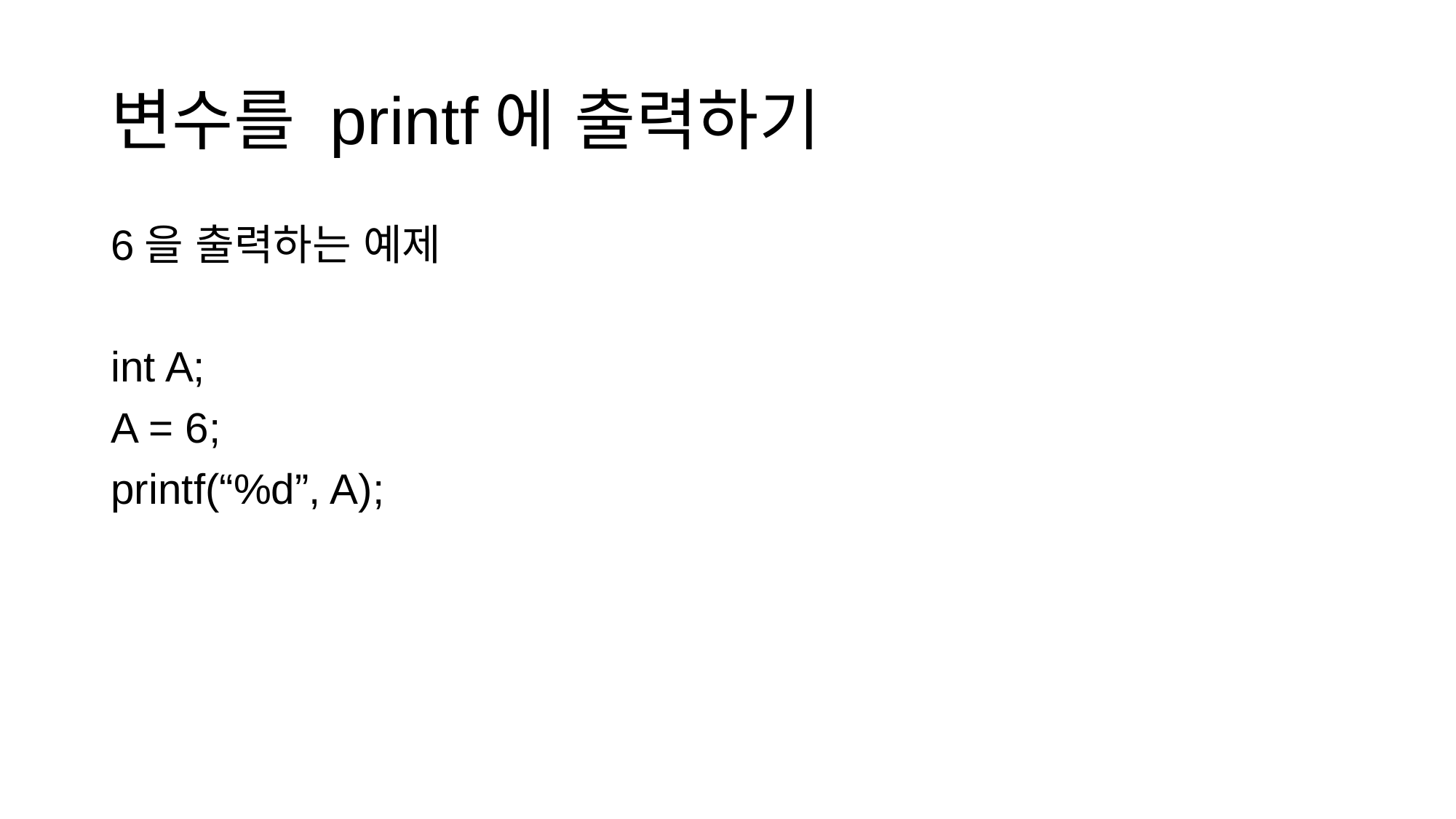

# 변수를 printf에 출력하기
6을 출력하는 예제

int A;
A = 6;
printf(“%d”, A);